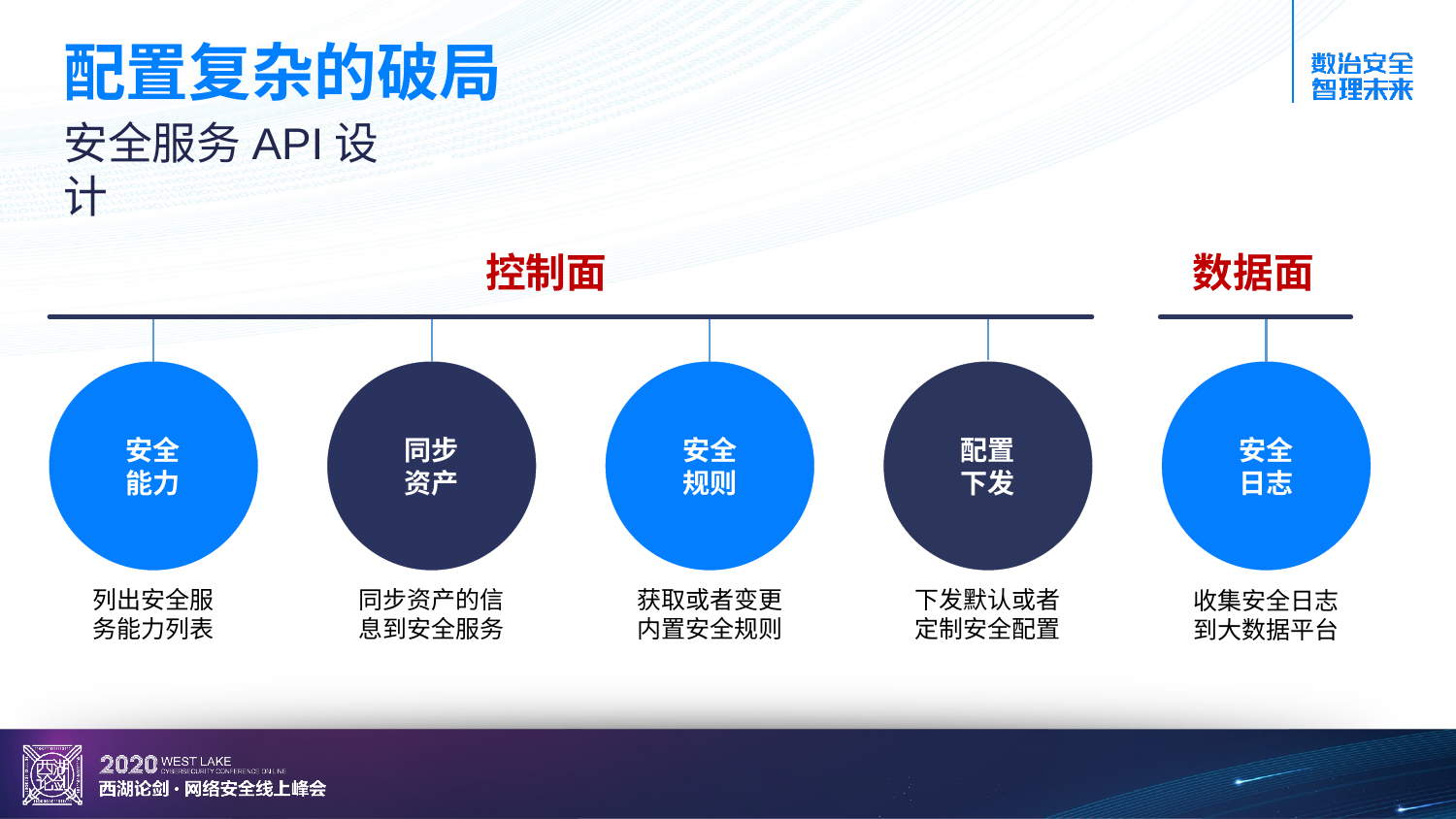

配置复杂的破局
安全服务API设计
控制面
数据面
安全
能力
同步
资产
安全
规则
配置
下发
安全
日志
列出安全服
务能力列表
同步资产的信
息到安全服务
获取或者变更
内置安全规则
下发默认或者
定制安全配置
收集安全日志
到大数据平台